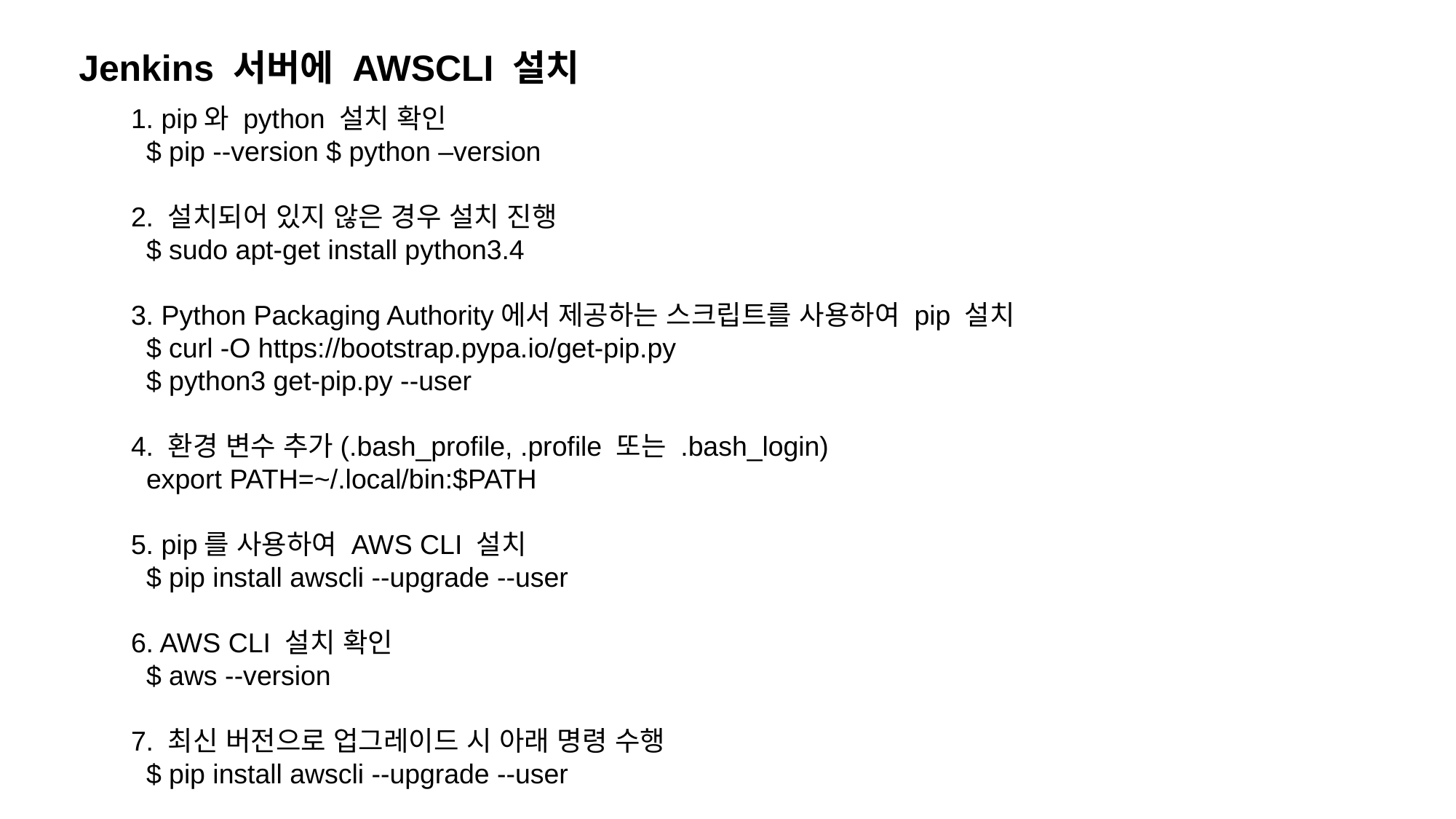

Jenkins 서버에 AWSCLI 설치
1. pip와 python 설치 확인
  $ pip --version $ python –version

2. 설치되어 있지 않은 경우 설치 진행
  $ sudo apt-get install python3.4

3. Python Packaging Authority에서 제공하는 스크립트를 사용하여 pip 설치
  $ curl -O https://bootstrap.pypa.io/get-pip.py
  $ python3 get-pip.py --user

4. 환경 변수 추가(.bash_profile, .profile 또는 .bash_login)
  export PATH=~/.local/bin:$PATH

5. pip를 사용하여 AWS CLI 설치
  $ pip install awscli --upgrade --user

6. AWS CLI 설치 확인
  $ aws --version

7. 최신 버전으로 업그레이드 시 아래 명령 수행
  $ pip install awscli --upgrade --user​